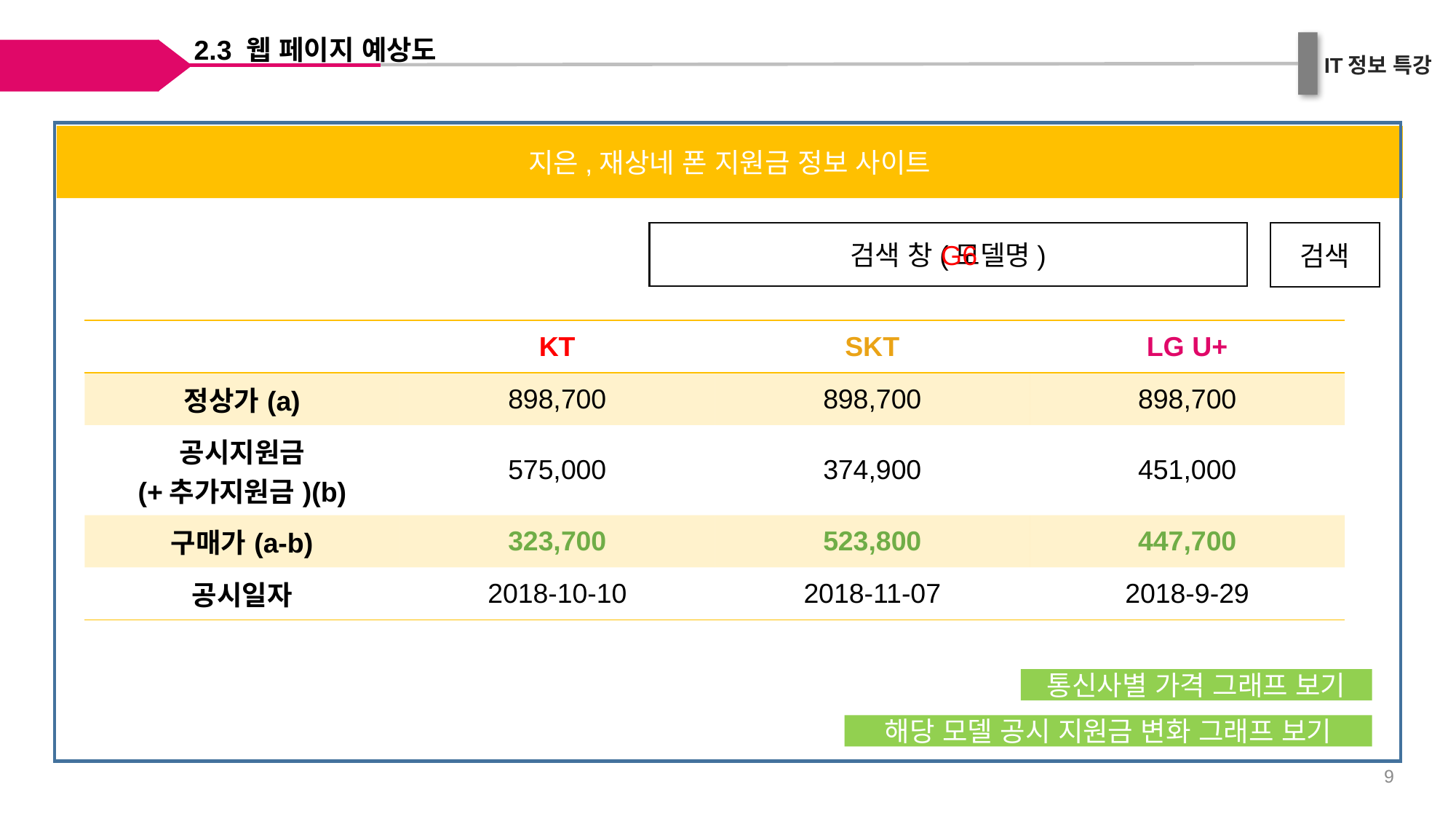

2.3 웹 페이지 예상도

지은,재상네 폰 지원금 정보 사이트
검색 창(모델명)
검색
G6
|  | KT | SKT | LG U+ |
| --- | --- | --- | --- |
| 정상가(a) | 898,700 | 898,700 | 898,700 |
| 공시지원금 (+추가지원금)(b) | 575,000 | 374,900 | 451,000 |
| 구매가(a-b) | 323,700 | 523,800 | 447,700 |
| 공시일자 | 2018-10-10 | 2018-11-07 | 2018-9-29 |
통신사별 가격 그래프 보기
해당 모델 공시 지원금 변화 그래프 보기
9